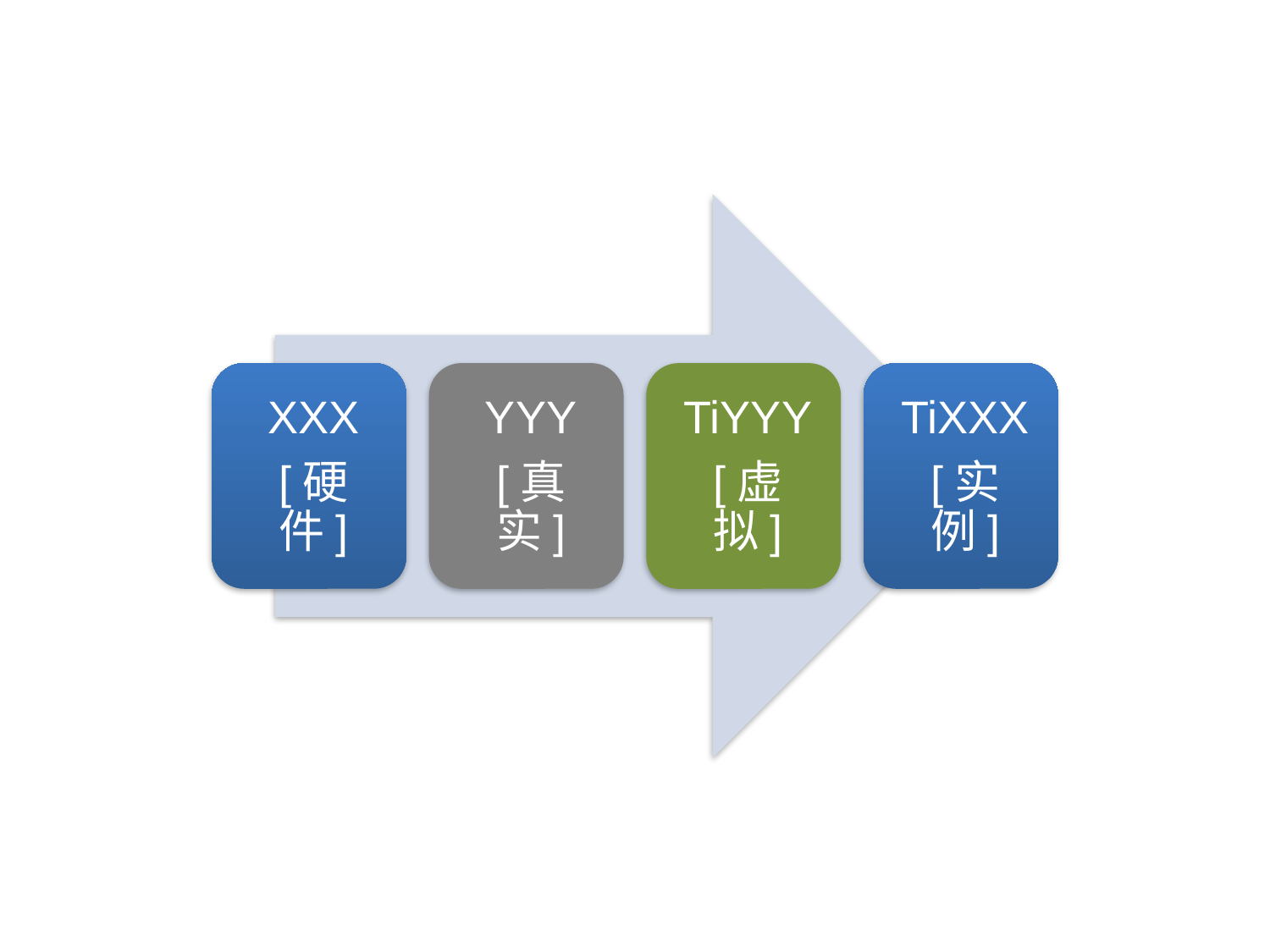

XXX
[硬件]
YYY
[真实]
TiYYY
[虚拟]
TiXXX
[实例]